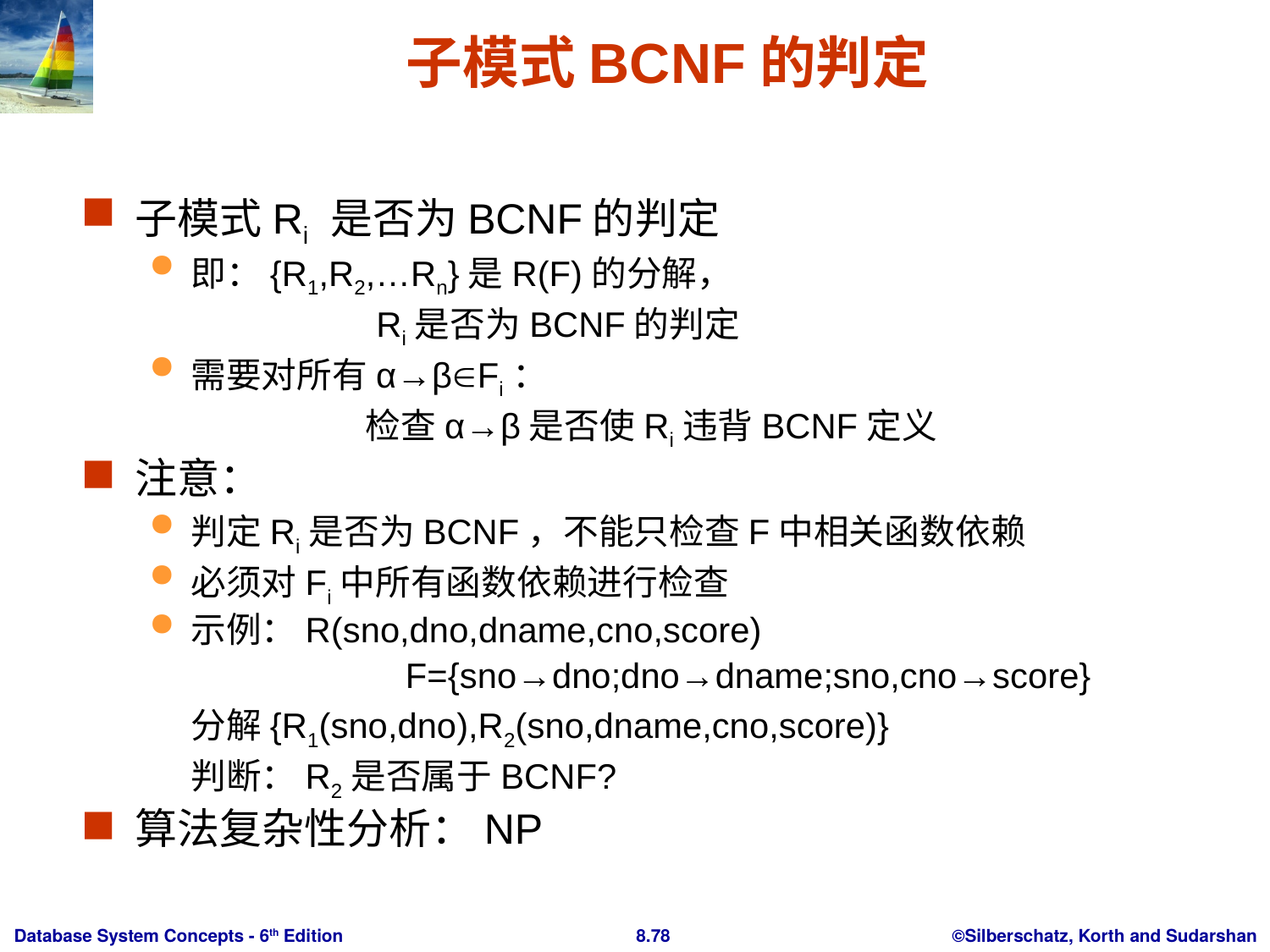

# 子模式BCNF的判定
子模式Ri 是否为BCNF的判定
即：{R1,R2,…Rn}是R(F)的分解，
		      Ri是否为BCNF的判定
需要对所有α→β∈Fi：
		     检查α→β是否使Ri违背BCNF定义
注意：
判定Ri是否为BCNF，不能只检查F中相关函数依赖
必须对Fi中所有函数依赖进行检查
示例：R(sno,dno,dname,cno,score)
		         F={sno→dno;dno→dname;sno,cno→score}
	分解{R1(sno,dno),R2(sno,dname,cno,score)}
	判断：R2是否属于BCNF?
算法复杂性分析：NP